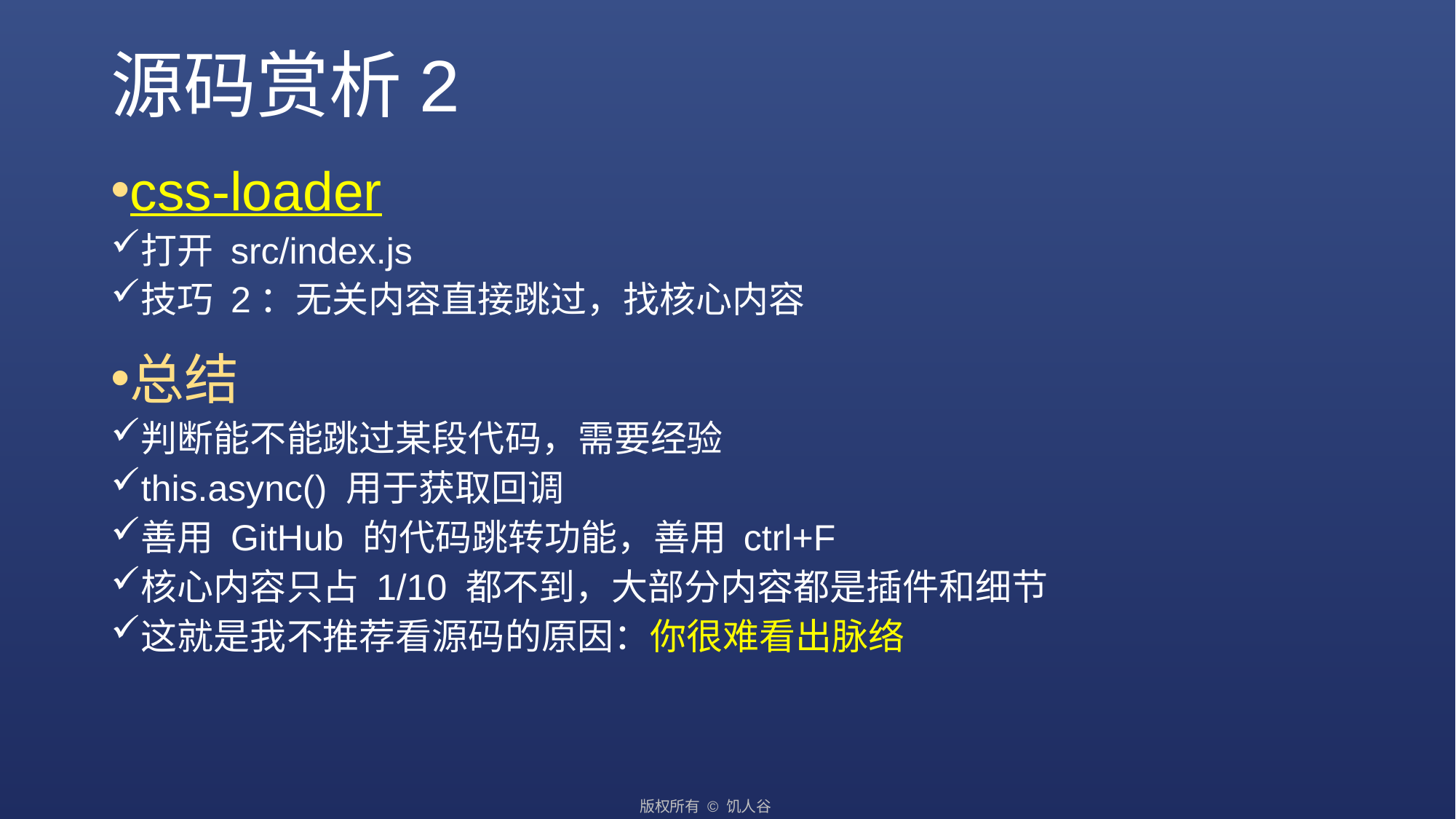

# 源码赏析2
css-loader
打开 src/index.js
技巧 2：无关内容直接跳过，找核心内容
总结
判断能不能跳过某段代码，需要经验
this.async() 用于获取回调
善用 GitHub 的代码跳转功能，善用 ctrl+F
核心内容只占 1/10 都不到，大部分内容都是插件和细节
这就是我不推荐看源码的原因：你很难看出脉络